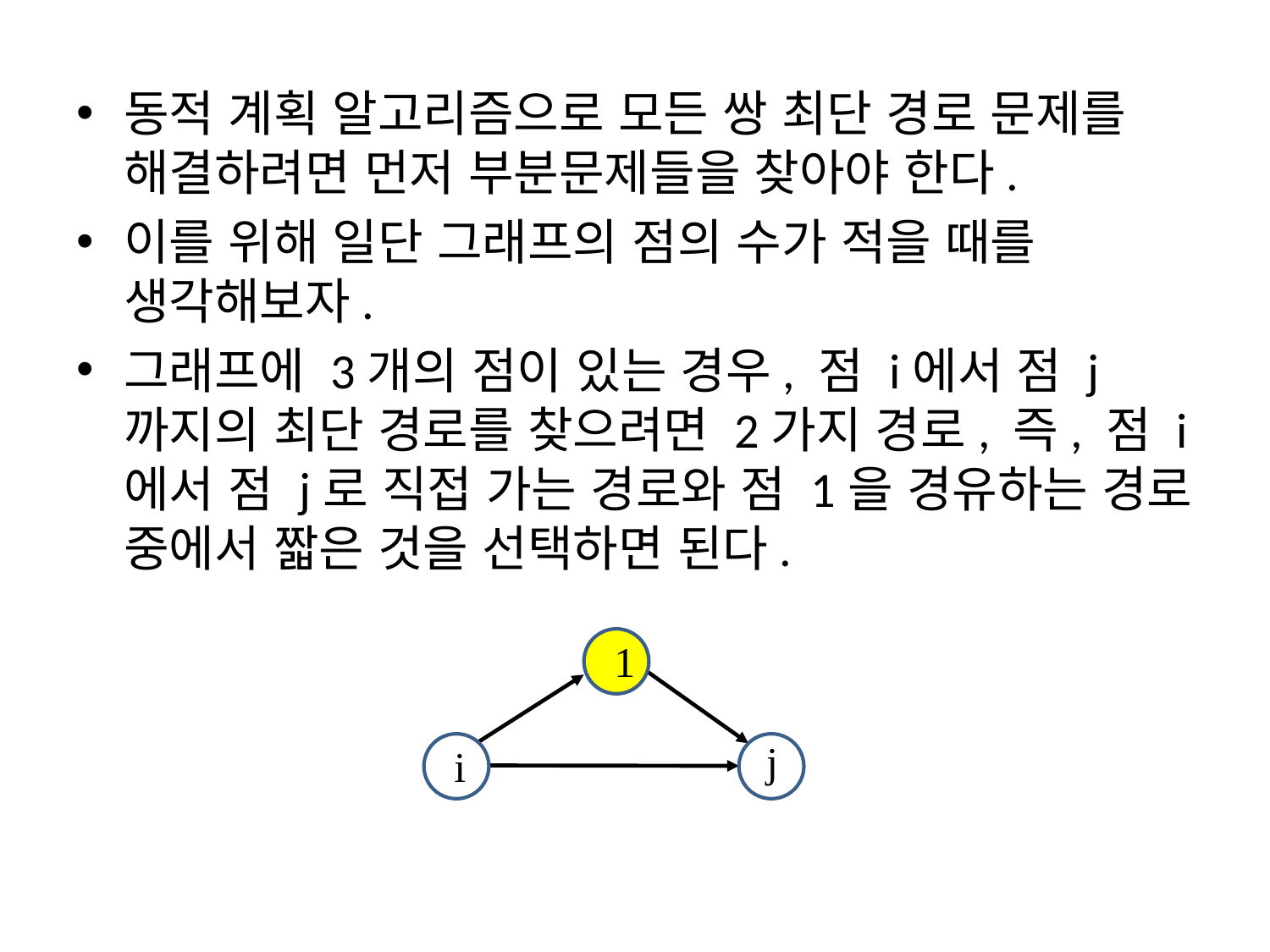

동적 계획 알고리즘으로 모든 쌍 최단 경로 문제를 해결하려면 먼저 부분문제들을 찾아야 한다.
이를 위해 일단 그래프의 점의 수가 적을 때를 생각해보자.
그래프에 3개의 점이 있는 경우, 점 i에서 점 j까지의 최단 경로를 찾으려면 2가지 경로, 즉, 점 i에서 점 j로 직접 가는 경로와 점 1을 경유하는 경로 중에서 짧은 것을 선택하면 된다.

1
j

i